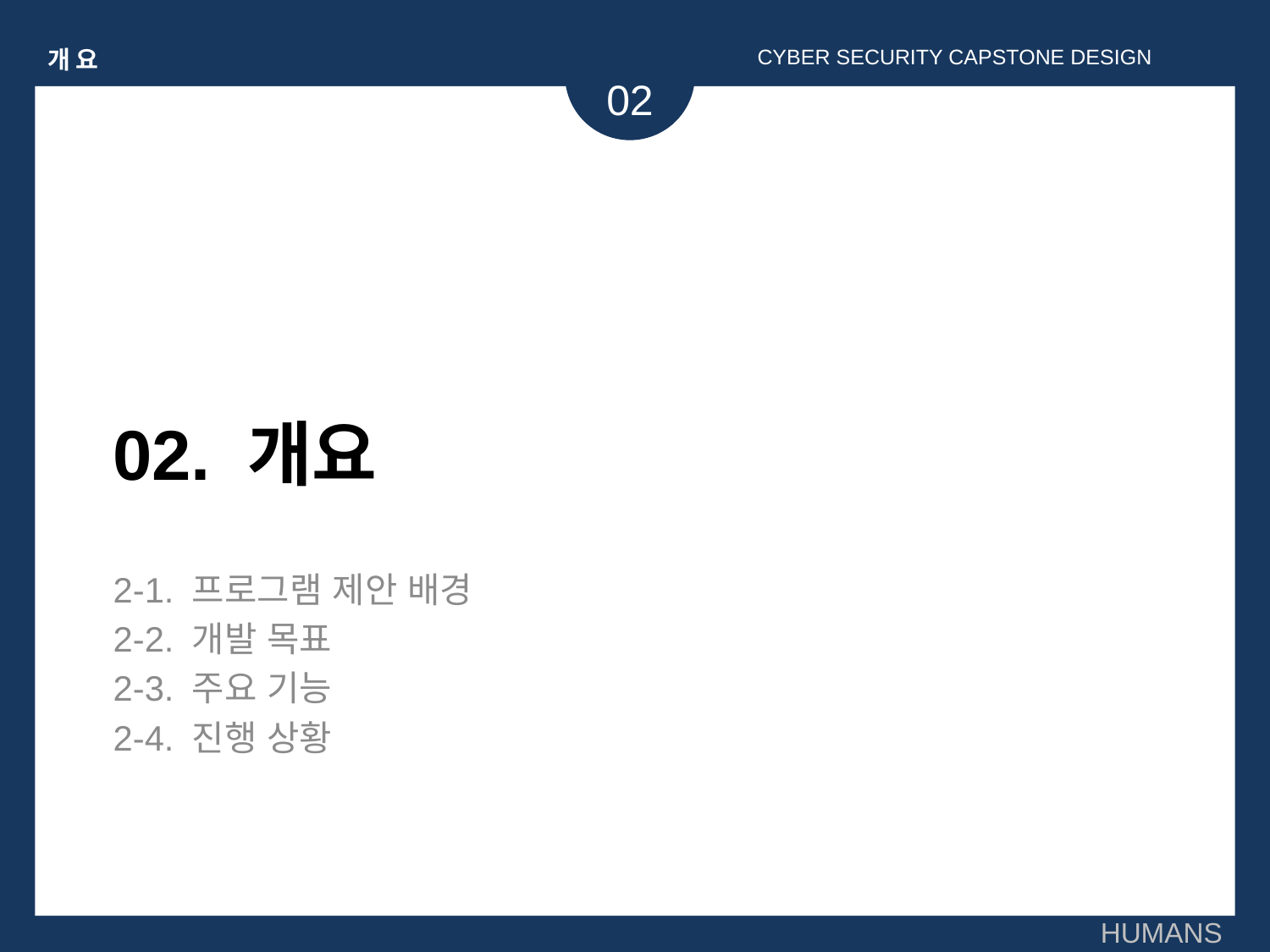

개요
CYBER SECURITY CAPSTONE DESIGN
02

02. 개요
2-1. 프로그램 제안 배경
2-2. 개발 목표
2-3. 주요 기능
2-4. 진행 상황
HUMANS